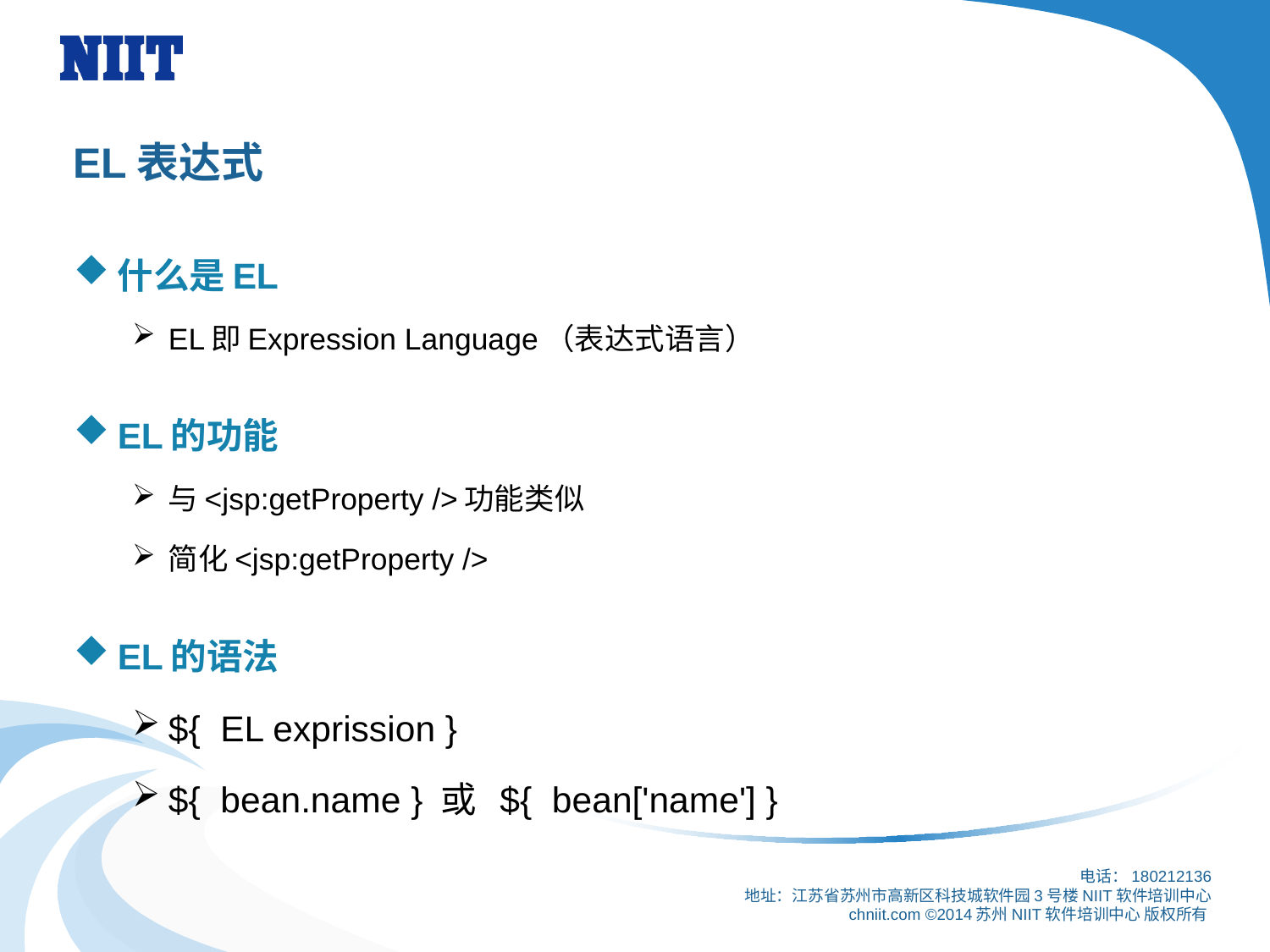

# EL表达式
什么是EL
EL即Expression Language（表达式语言）

EL的功能
与<jsp:getProperty />功能类似
简化<jsp:getProperty />

EL的语法
${  EL exprission }
${  bean.name } 或  ${  bean['name'] }